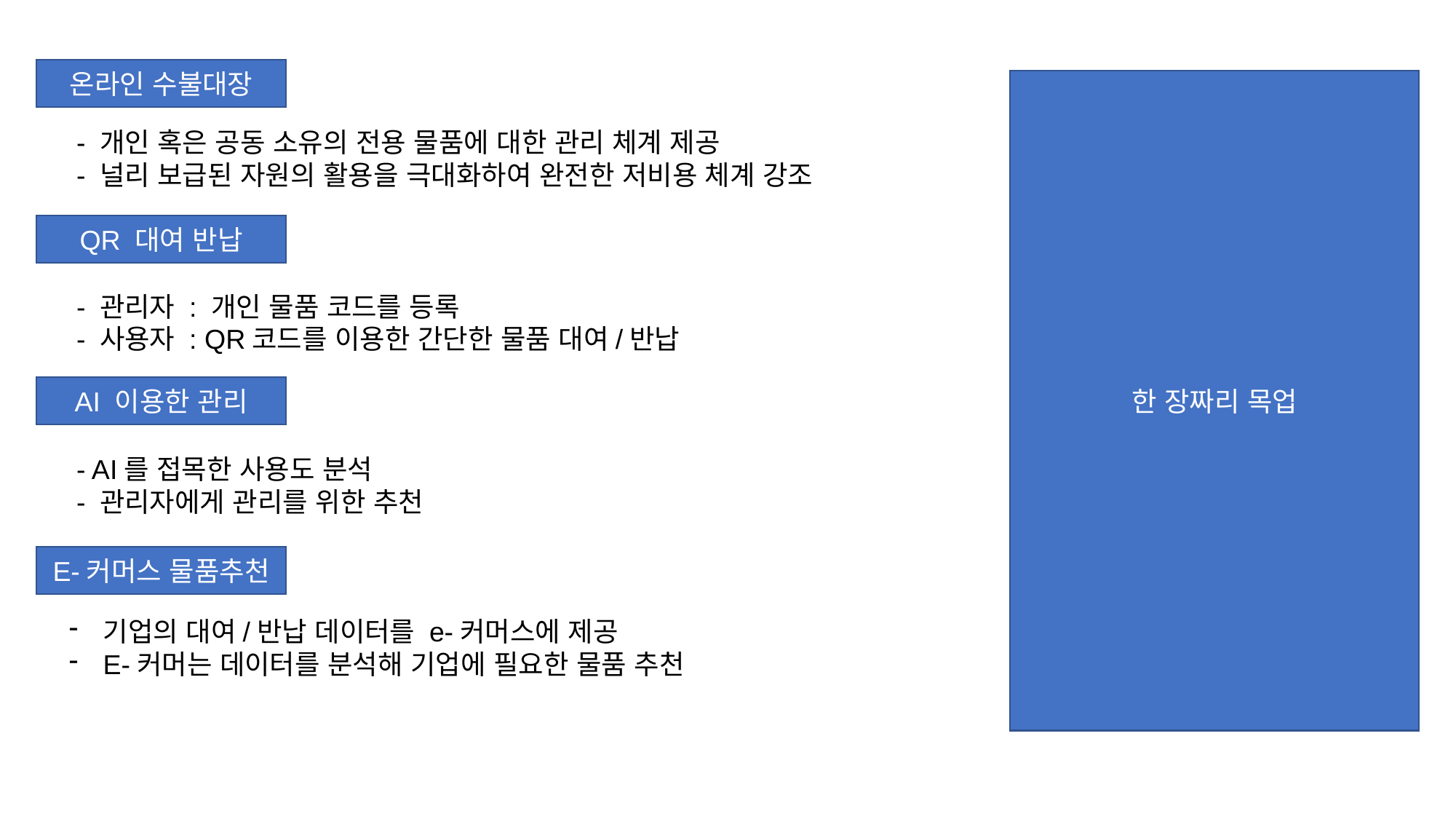

온라인 수불대장
한 장짜리 목업
 - 개인 혹은 공동 소유의 전용 물품에 대한 관리 체계 제공
 - 널리 보급된 자원의 활용을 극대화하여 완전한 저비용 체계 강조
QR 대여 반납
 - 관리자 : 개인 물품 코드를 등록
 - 사용자 : QR코드를 이용한 간단한 물품 대여/반납
AI 이용한 관리
 - AI를 접목한 사용도 분석
 - 관리자에게 관리를 위한 추천
E-커머스 물품추천
기업의 대여/반납 데이터를 e-커머스에 제공
E-커머는 데이터를 분석해 기업에 필요한 물품 추천